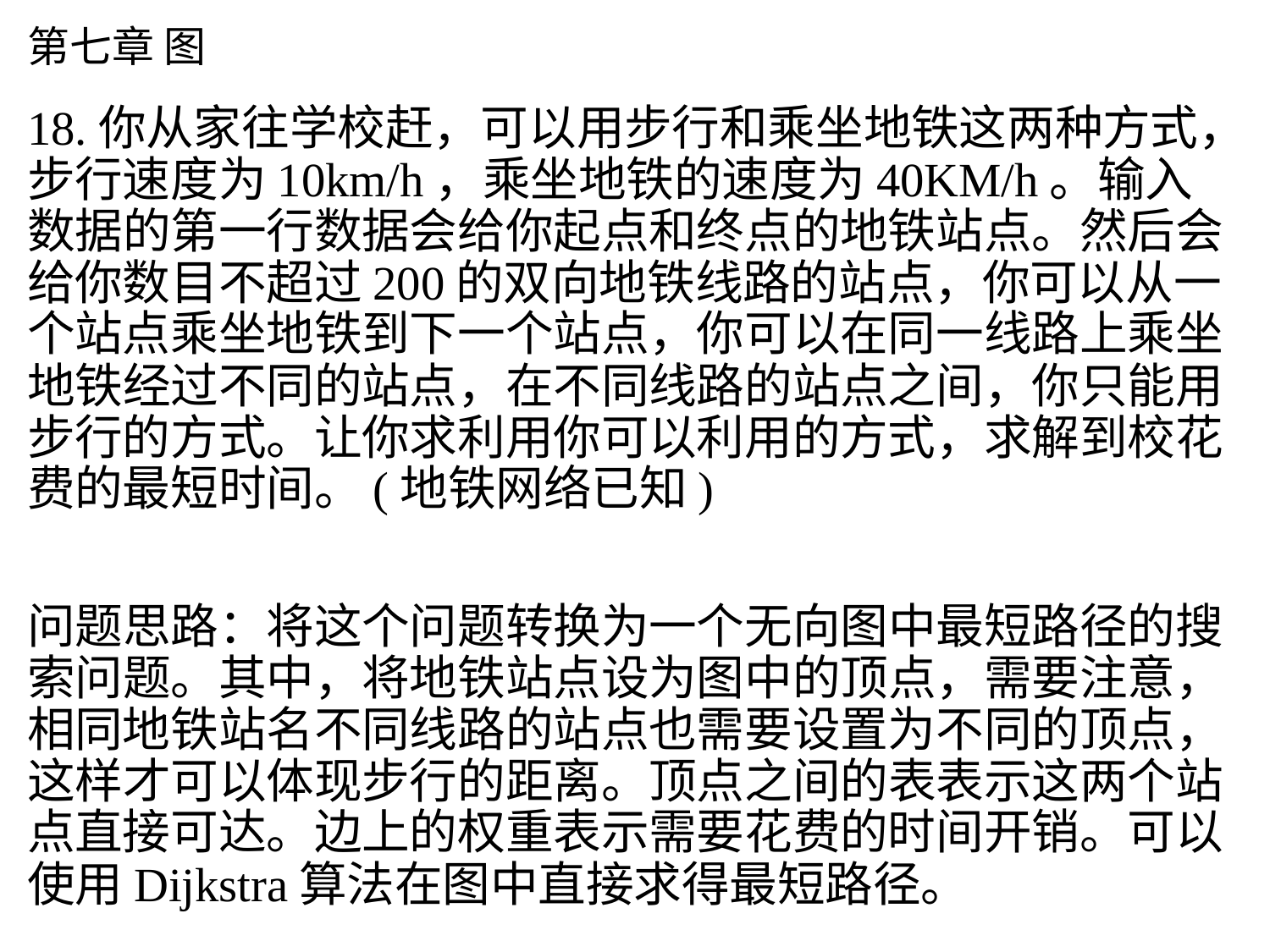

# 第七章 图
18.你从家往学校赶，可以用步行和乘坐地铁这两种方式，步行速度为10km/h，乘坐地铁的速度为40KM/h。输入数据的第一行数据会给你起点和终点的地铁站点。然后会给你数目不超过200的双向地铁线路的站点，你可以从一个站点乘坐地铁到下一个站点，你可以在同一线路上乘坐地铁经过不同的站点，在不同线路的站点之间，你只能用步行的方式。让你求利用你可以利用的方式，求解到校花费的最短时间。(地铁网络已知)

问题思路：将这个问题转换为一个无向图中最短路径的搜索问题。其中，将地铁站点设为图中的顶点，需要注意，相同地铁站名不同线路的站点也需要设置为不同的顶点，这样才可以体现步行的距离。顶点之间的表表示这两个站点直接可达。边上的权重表示需要花费的时间开销。可以使用Dijkstra算法在图中直接求得最短路径。